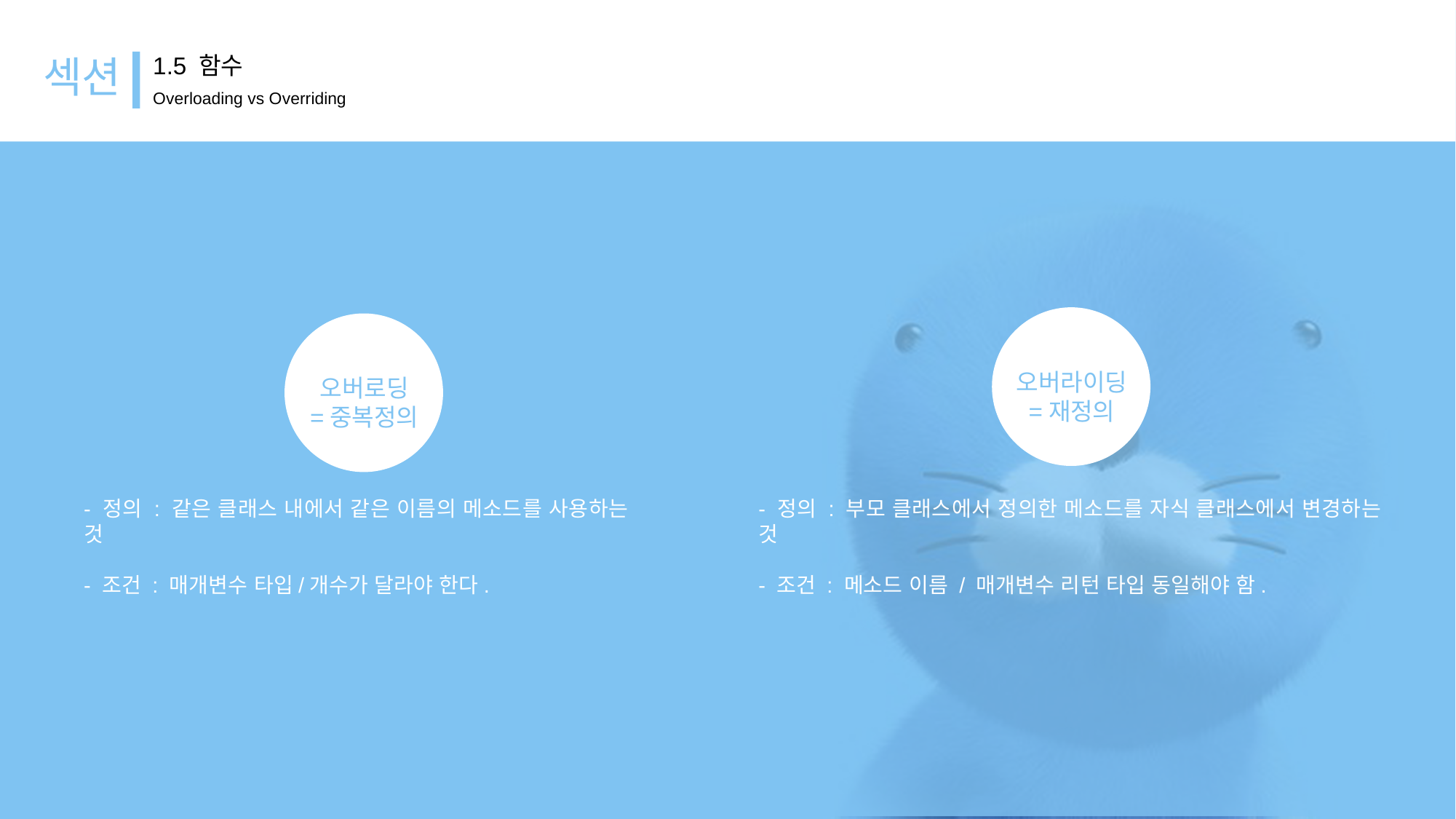

섹션
1.5 함수

Overloading vs Overriding

오버라이딩
=재정의

오버로딩
=중복정의

- 정의 : 같은 클래스 내에서 같은 이름의 메소드를 사용하는 것

- 조건 : 매개변수 타입/개수가 달라야 한다.
- 정의 : 부모 클래스에서 정의한 메소드를 자식 클래스에서 변경하는 것

- 조건 : 메소드 이름 / 매개변수 리턴 타입 동일해야 함.